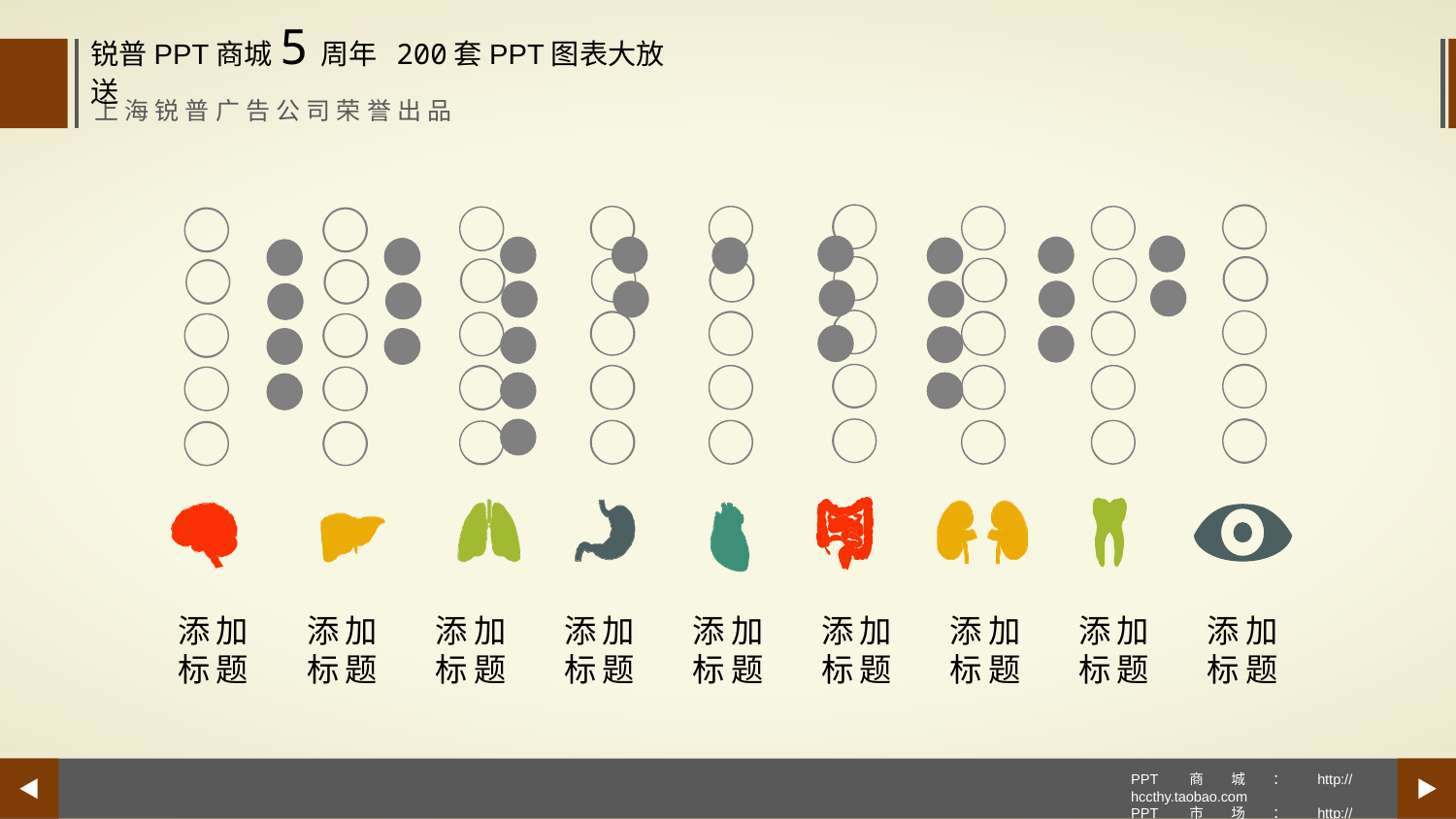

添加
标题
添加
标题
添加
标题
添加
标题
添加
标题
添加
标题
添加
标题
添加
标题
添加
标题